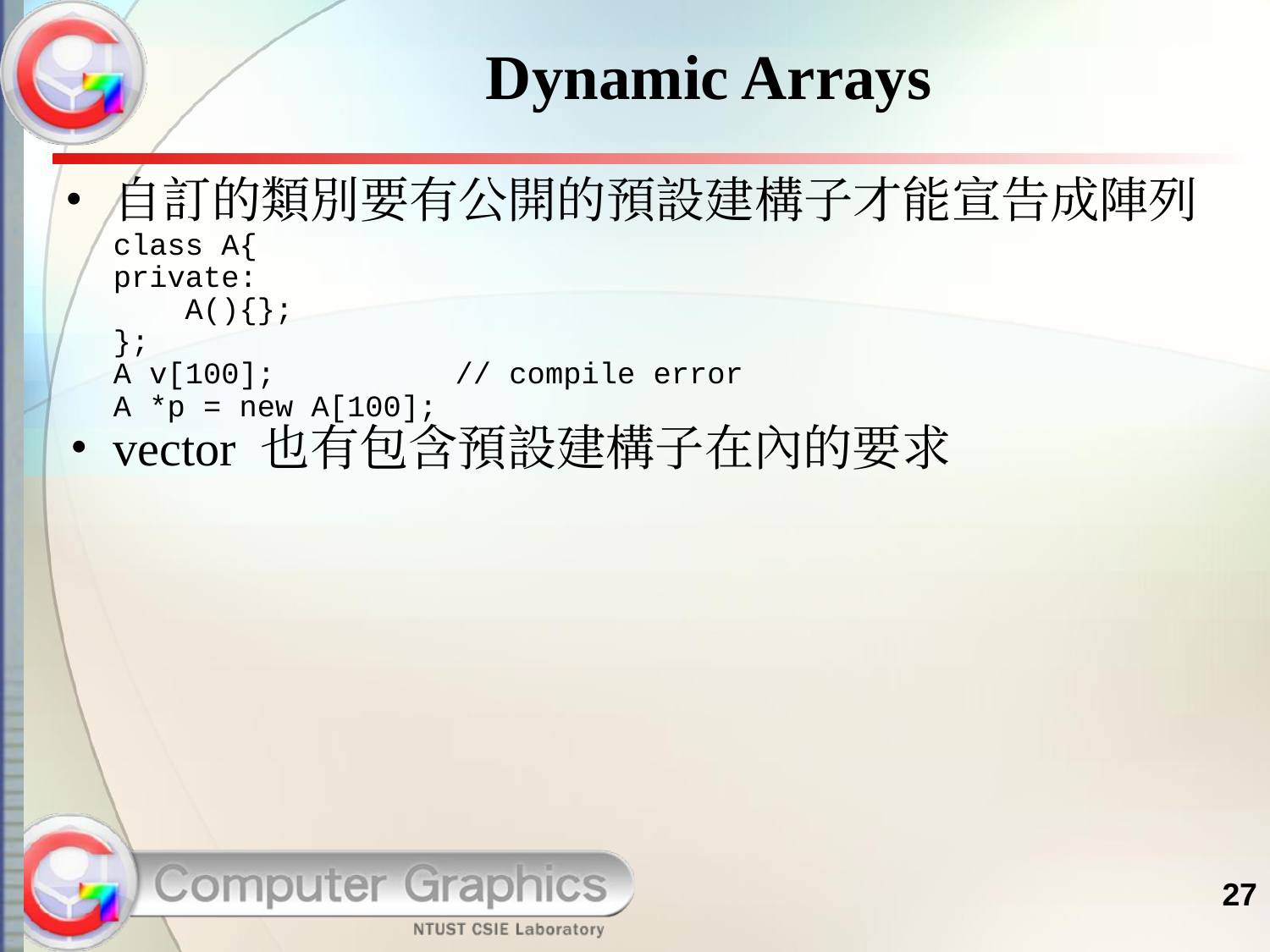

# Dynamic Arrays
自訂的類別要有公開的預設建構子才能宣告成陣列
class A{
private:
    A(){};
};
A v[100];          // compile error
A *p = new A[100];
vector 也有包含預設建構子在內的要求
27